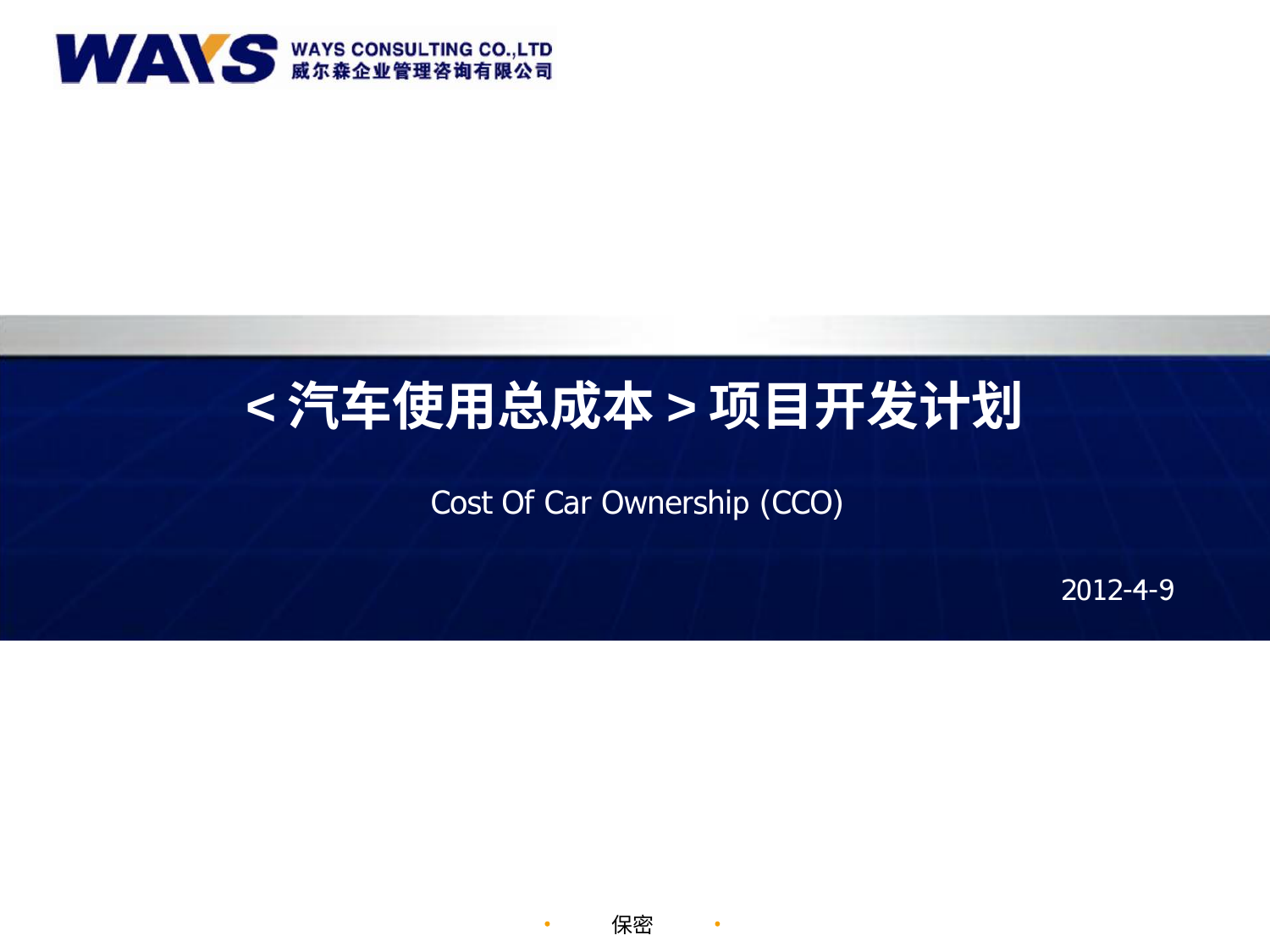

# <汽车使用总成本>项目开发计划
Cost Of Car Ownership (CCO)
2012-4-9